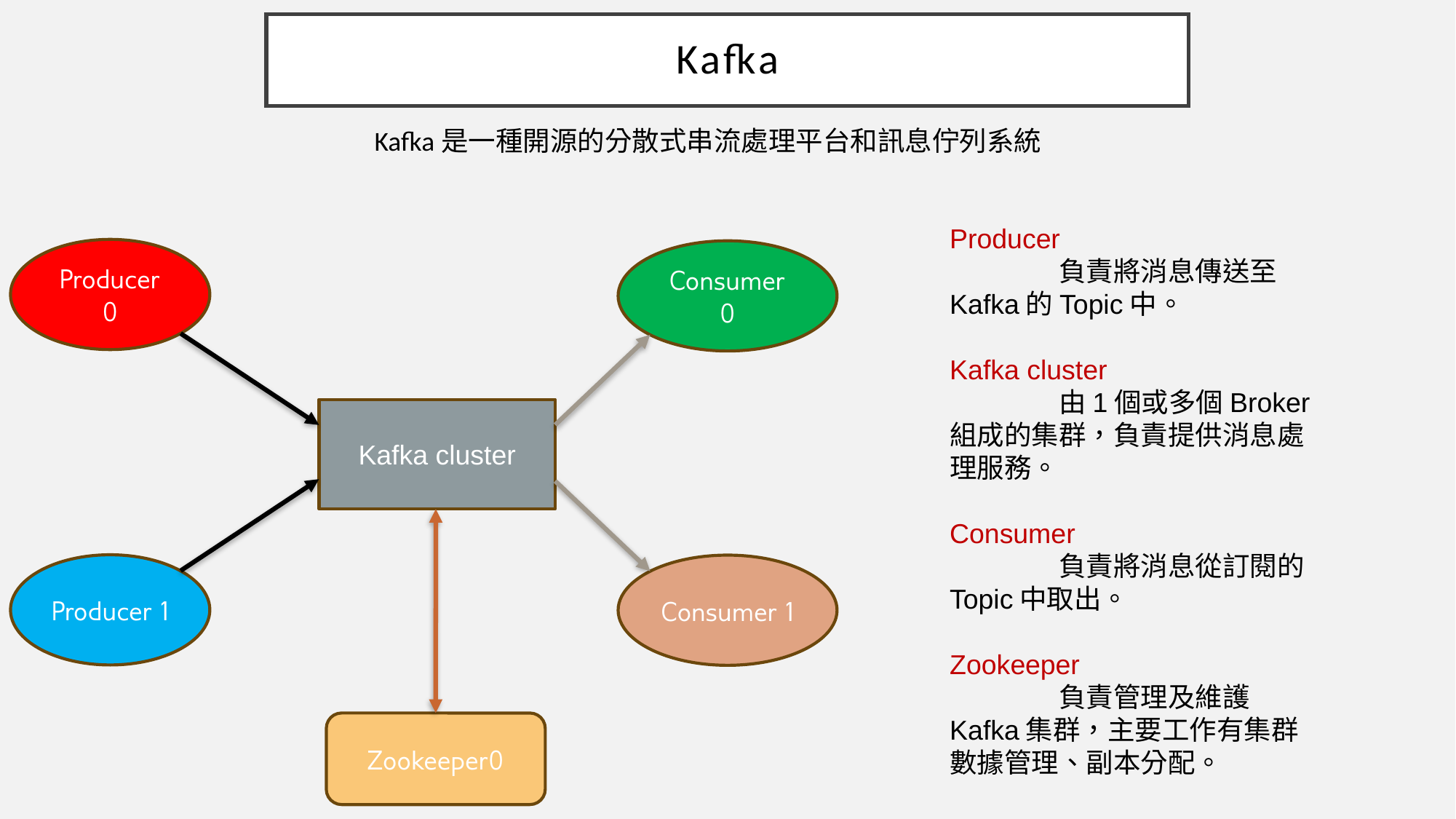

Kafka
Kafka是一種開源的分散式串流處理平台和訊息佇列系統
Producer
	負責將消息傳送至Kafka的Topic中。

Kafka cluster
	由1個或多個Broker組成的集群，負責提供消息處理服務。

Consumer
	負責將消息從訂閱的Topic中取出。

Zookeeper
	負責管理及維護Kafka集群，主要工作有集群數據管理、副本分配。
Producer 0
Consumer 0

Kafka cluster

Producer 1
Consumer 1
Zookeeper0